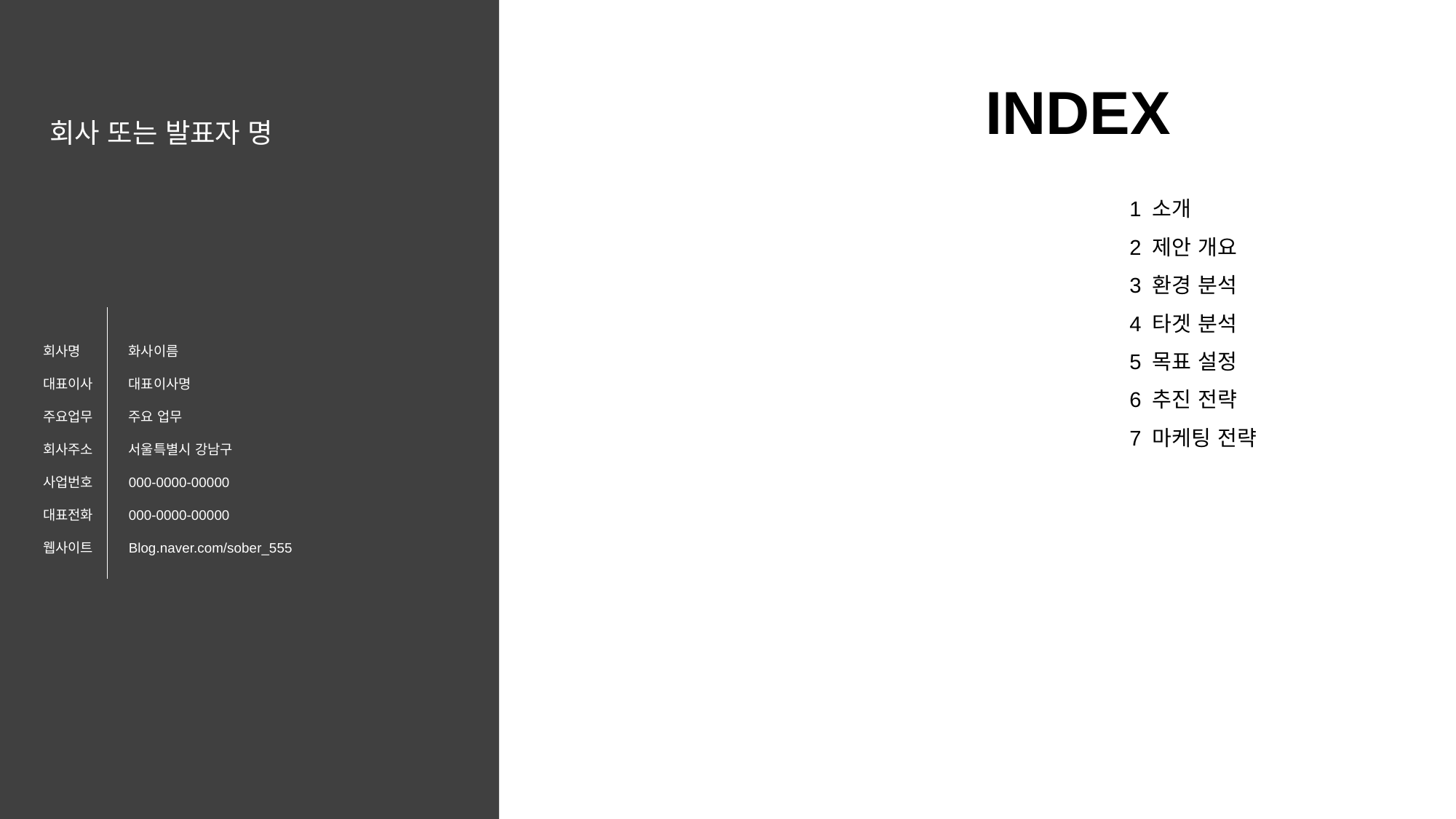

INDEX
회사 또는 발표자 명
1 소개
2 제안 개요
3 환경 분석
4 타겟 분석
5 목표 설정
6 추진 전략
7 마케팅 전략
화사이름

대표이사명

주요 업무

서울특별시 강남구

000-0000-00000

000-0000-00000

Blog.naver.com/sober_555
회사명

대표이사

주요업무

회사주소

사업번호

대표전화

웹사이트